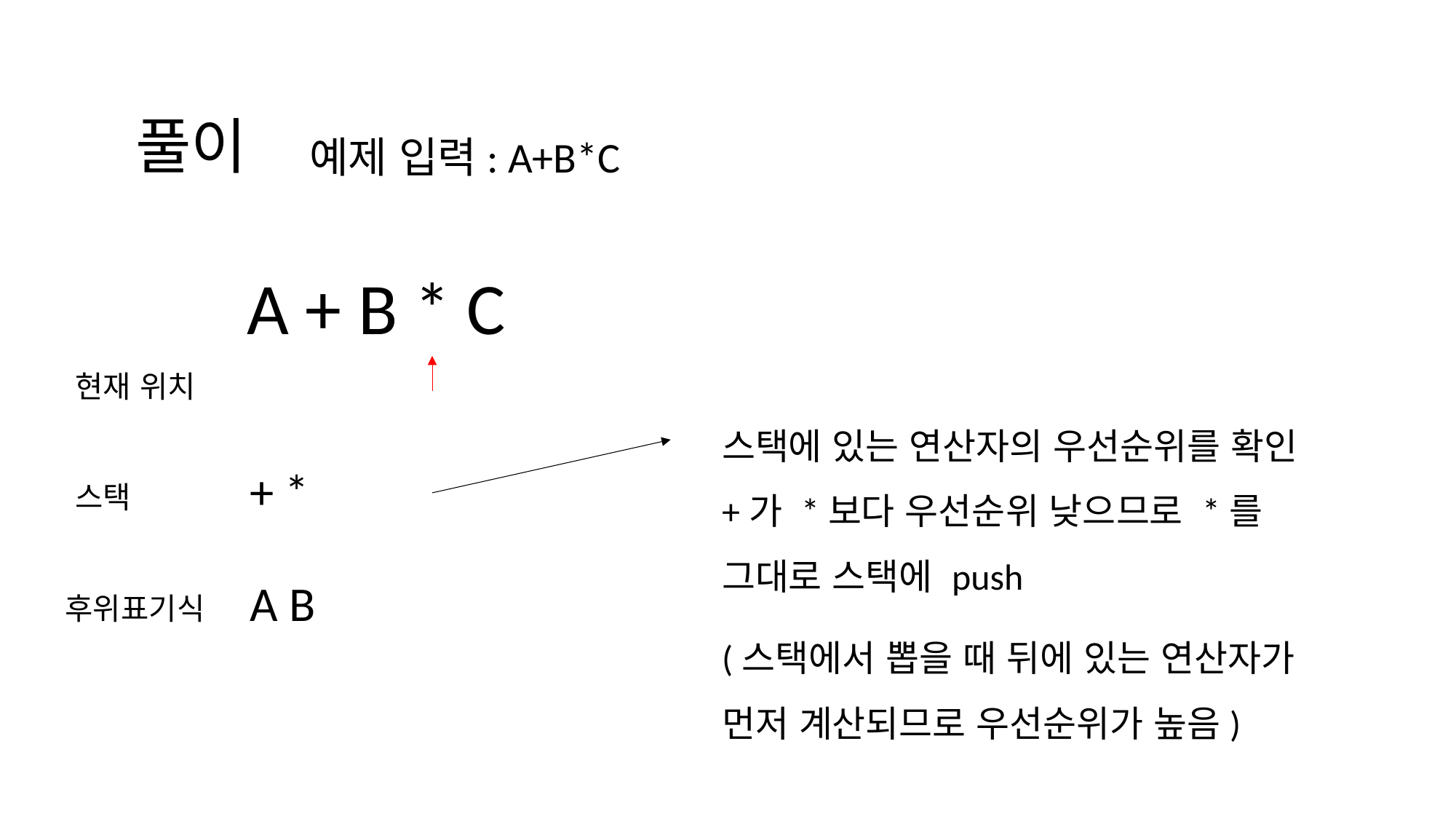

풀이
예제 입력: A+B*C
A + B * C
현재 위치
스택에 있는 연산자의 우선순위를 확인
+ *
+가 *보다 우선순위 낮으므로 *를 그대로 스택에 push
스택
A B
후위표기식
(스택에서 뽑을 때 뒤에 있는 연산자가 먼저 계산되므로 우선순위가 높음)